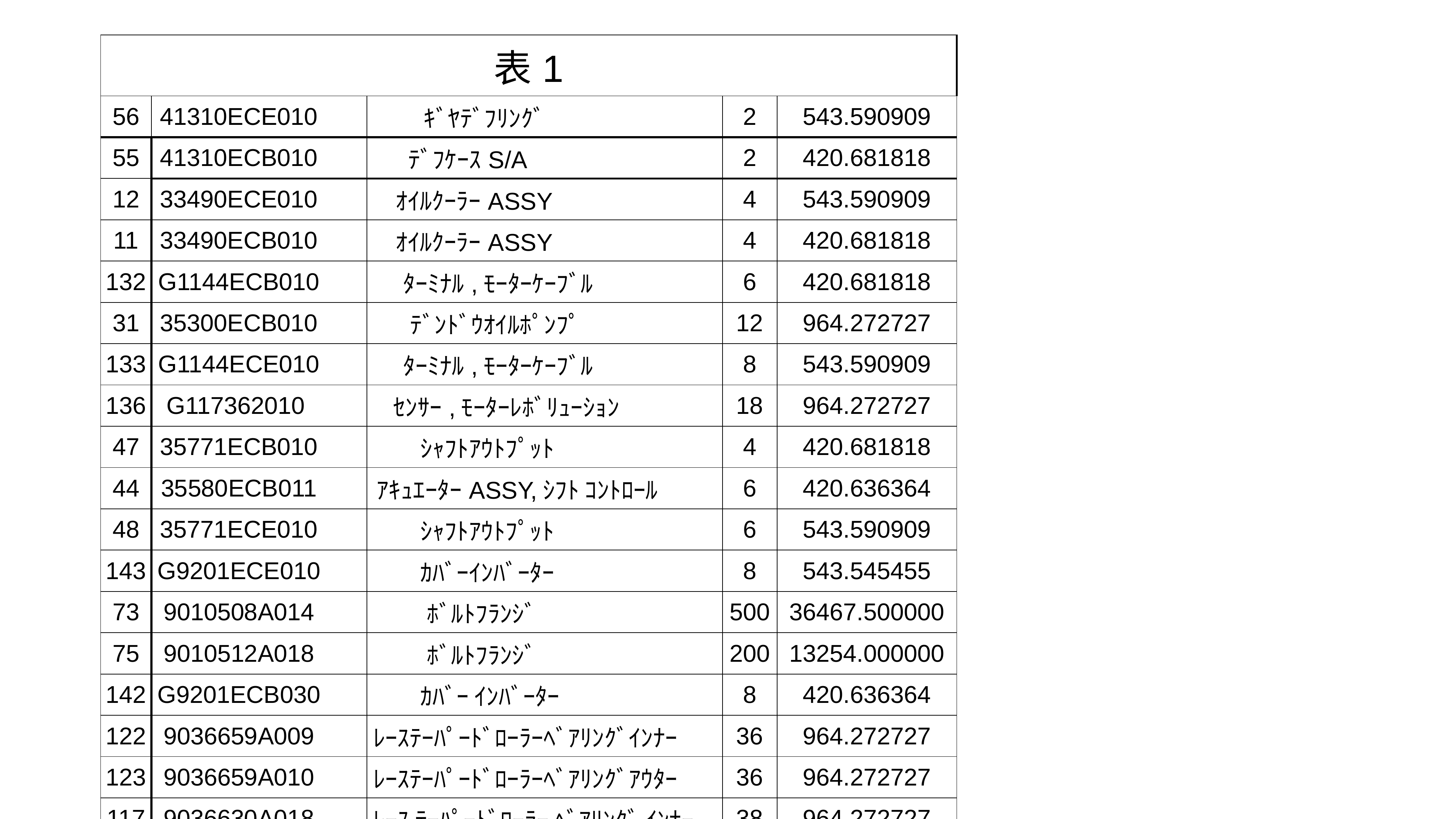

| 表1 |  |  |  |  |
| --- | --- | --- | --- | --- |
| 56 | 41310ECE010 | ｷﾞﾔﾃﾞﾌﾘﾝｸﾞ | 2 | 543.590909 |
| 55 | 41310ECB010 | ﾃﾞﾌｹｰｽS/A | 2 | 420.681818 |
| 12 | 33490ECE010 | ｵｲﾙｸｰﾗｰASSY | 4 | 543.590909 |
| 11 | 33490ECB010 | ｵｲﾙｸｰﾗｰASSY | 4 | 420.681818 |
| 132 | G1144ECB010 | ﾀｰﾐﾅﾙ,ﾓｰﾀｰｹｰﾌﾞﾙ | 6 | 420.681818 |
| 31 | 35300ECB010 | ﾃﾞﾝﾄﾞｳｵｲﾙﾎﾟﾝﾌﾟ | 12 | 964.272727 |
| 133 | G1144ECE010 | ﾀｰﾐﾅﾙ,ﾓｰﾀｰｹｰﾌﾞﾙ | 8 | 543.590909 |
| 136 | G117362010 | ｾﾝｻｰ,ﾓｰﾀｰﾚﾎﾞﾘｭｰｼｮﾝ | 18 | 964.272727 |
| 47 | 35771ECB010 | ｼｬﾌﾄｱｳﾄﾌﾟｯﾄ | 4 | 420.681818 |
| 44 | 35580ECB011 | ｱｷｭｴｰﾀｰASSY,ｼﾌﾄ ｺﾝﾄﾛｰﾙ | 6 | 420.636364 |
| 48 | 35771ECE010 | ｼｬﾌﾄｱｳﾄﾌﾟｯﾄ | 6 | 543.590909 |
| 143 | G9201ECE010 | ｶﾊﾞｰｲﾝﾊﾞｰﾀｰ | 8 | 543.545455 |
| 73 | 9010508A014 | ﾎﾞﾙﾄﾌﾗﾝｼﾞ | 500 | 36467.500000 |
| 75 | 9010512A018 | ﾎﾞﾙﾄﾌﾗﾝｼﾞ | 200 | 13254.000000 |
| 142 | G9201ECB030 | ｶﾊﾞｰ ｲﾝﾊﾞｰﾀｰ | 8 | 420.636364 |
| 122 | 9036659A009 | ﾚｰｽﾃｰﾊﾟｰﾄﾞﾛｰﾗｰﾍﾞｱﾘﾝｸﾞｲﾝﾅｰ | 36 | 964.272727 |
| 123 | 9036659A010 | ﾚｰｽﾃｰﾊﾟｰﾄﾞﾛｰﾗｰﾍﾞｱﾘﾝｸﾞｱｳﾀｰ | 36 | 964.272727 |
| 117 | 9036630A018 | ﾚｰｽ ﾃｰﾊﾟｰﾄﾞﾛｰﾗｰ ﾍﾞｱﾘﾝｸﾞ ｲﾝﾅｰ | 38 | 964.272727 |
| 69 | 82824ECB020 | ﾜｲﾔﾘﾝｸﾞﾊｰﾈｽｺﾈｸﾀ | 40 | 964.272727 |
| 108 | 9036324A004 | ﾍﾞｱﾘﾝｸﾞﾗｼﾞｱﾙﾎﾞｰﾙ | 30 | 964.272727 |
| 36 | 35441ECB010 | ｽﾄﾚｰﾅｰｵｲﾙ | 48 | 964.272727 |
| 2 | 01912ECB040 | ｷｬｯﾌﾟｼｯﾋﾟﾝｸﾞ | 50 | 964.272727 |
| 24 | 35174ECB010 | ﾌﾟﾚｰﾄｵｲﾙﾘｻﾞｰﾊﾞｰﾛｯｸ | 20 | 420.681818 |
| 0 | 019128GA010 | ｷﾔﾂﾌﾟｼﾂﾋﾟﾝｸﾞ | 50 | 964.272727 |
| 109 | 9036324A005 | ﾍﾞｱﾘﾝｸﾞﾗｼﾞｱﾙﾎﾞｰﾙ | 22 | 543.590909 |
| 110 | 9036340A010 | ﾍﾞｱﾘﾝｸﾞ ﾗｼﾞｱﾙﾎﾞｰﾙ | 80 | 1928.545455 |
| 135 | G1163ECE010 | ﾎﾞﾙﾄ,ﾓｰﾀｰｽﾃｰﾀｰﾖｰｸ | 100 | 2186.863636 |
| 70 | 82824ECE010 | ﾜｲﾔﾘﾝｸﾞﾊｰﾈｽｺﾈｸﾀ | 45 | 543.590909 |
| 41 | 35505ECB010 | ﾚﾊﾞｰS/Aﾊﾟｰｷﾝｸﾞﾛｯｸ | 24 | 420.681818 |
| 116 | 9036630A017 | ﾚｰｽﾃｰﾊﾟｰﾄﾞﾛｰﾗｰﾍﾞｱﾘﾝｸﾞｱｳﾀｰ | 72 | 964.272727 |